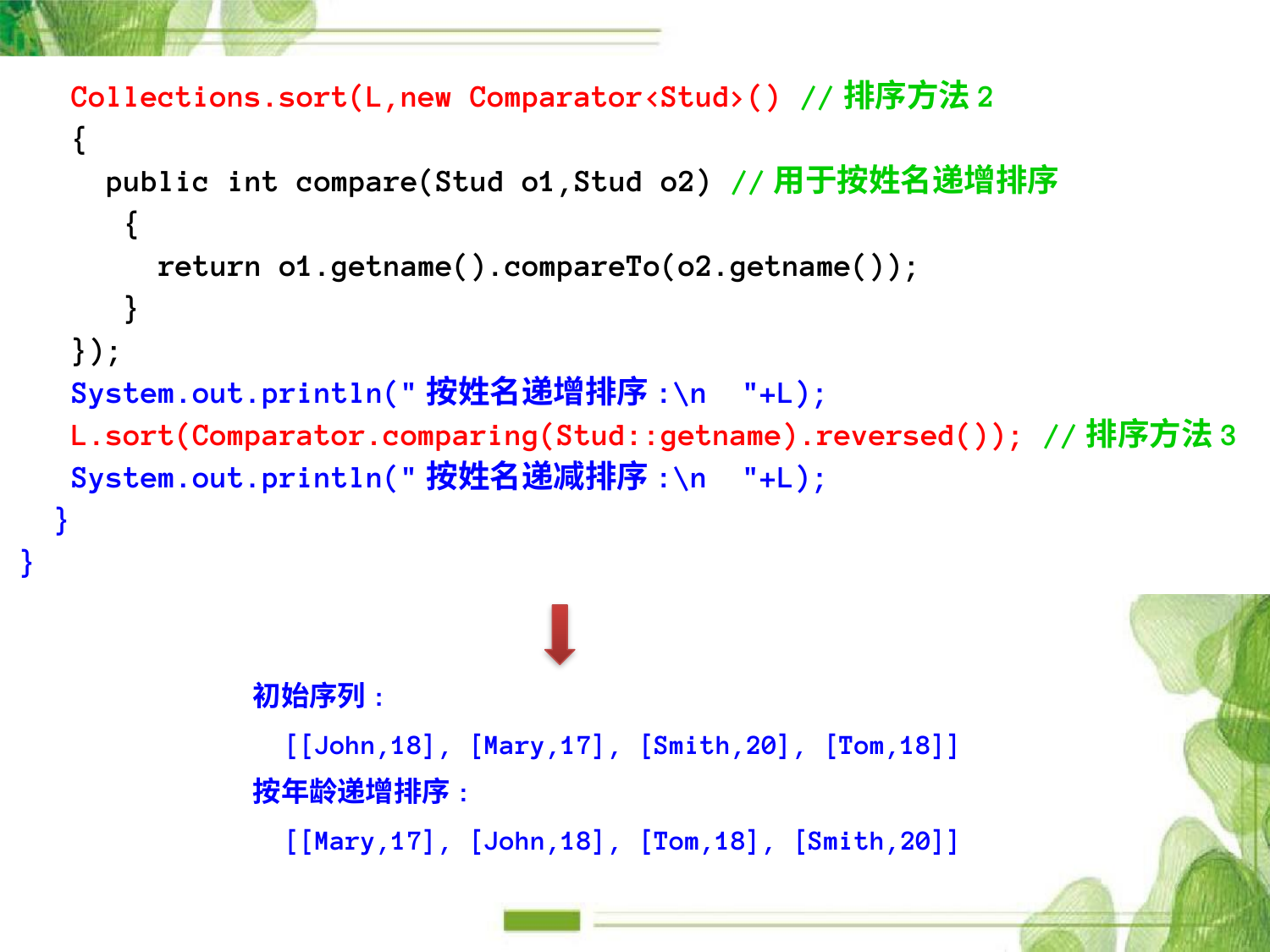

Collections.sort(L,new Comparator<Stud>() //排序方法2
   {
     public int compare(Stud o1,Stud o2) //用于按姓名递增排序
      {
        return o1.getname().compareTo(o2.getname());
      }
   });
   System.out.println("按姓名递增排序:\n  "+L);
   L.sort(Comparator.comparing(Stud::getname).reversed()); //排序方法3
   System.out.println("按姓名递减排序:\n  "+L);
  }
}

初始序列:
  [[John,18], [Mary,17], [Smith,20], [Tom,18]]
按年龄递增排序:
  [[Mary,17], [John,18], [Tom,18], [Smith,20]]